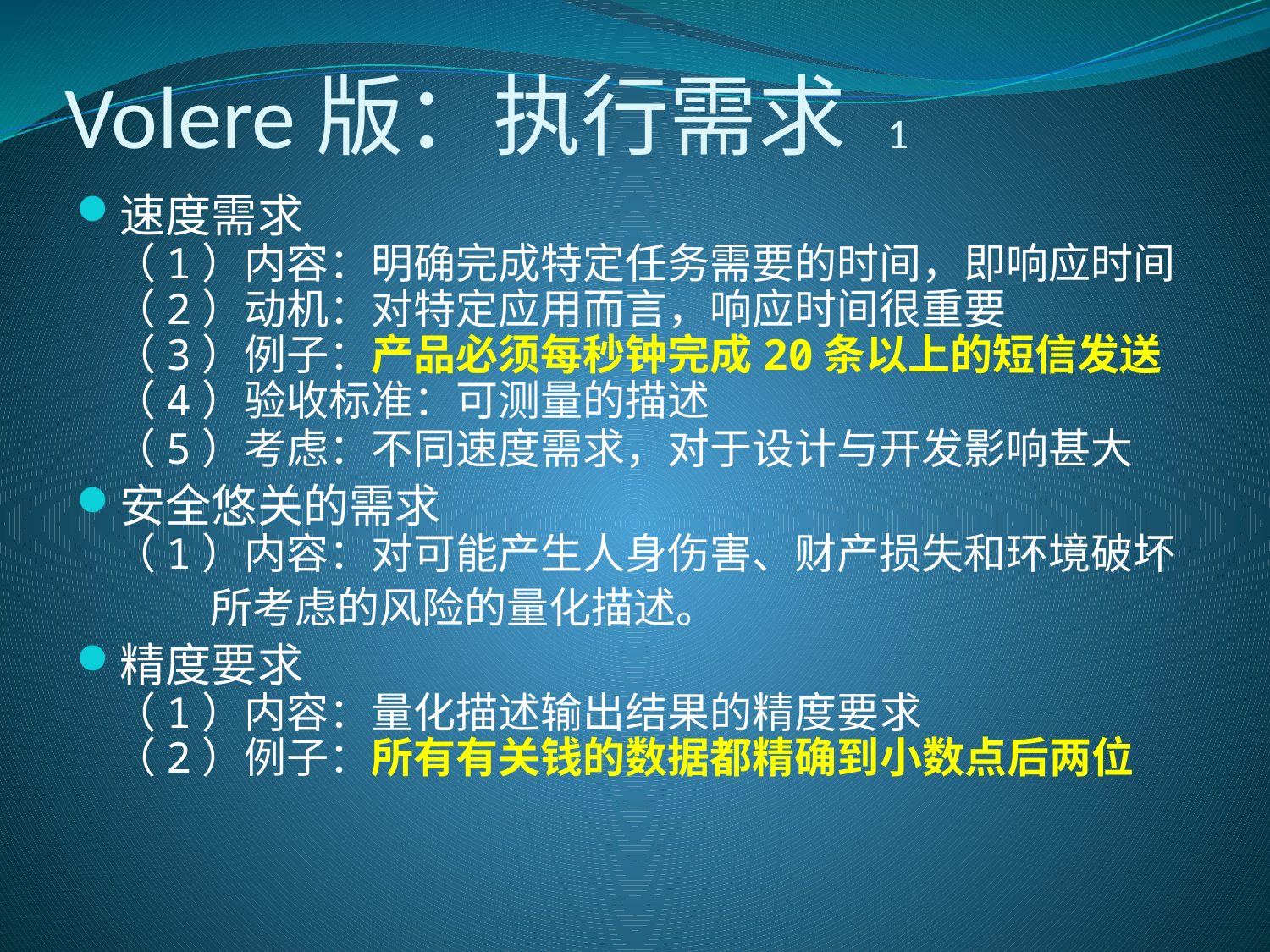

# Volere版：执行需求 1
速度需求
（1）内容：明确完成特定任务需要的时间，即响应时间
（2）动机：对特定应用而言，响应时间很重要
（3）例子：产品必须每秒钟完成20条以上的短信发送
（4）验收标准：可测量的描述
（5）考虑：不同速度需求，对于设计与开发影响甚大
安全悠关的需求
（1）内容：对可能产生人身伤害、财产损失和环境破坏
             所考虑的风险的量化描述。
精度要求
（1）内容：量化描述输出结果的精度要求
（2）例子：所有有关钱的数据都精确到小数点后两位